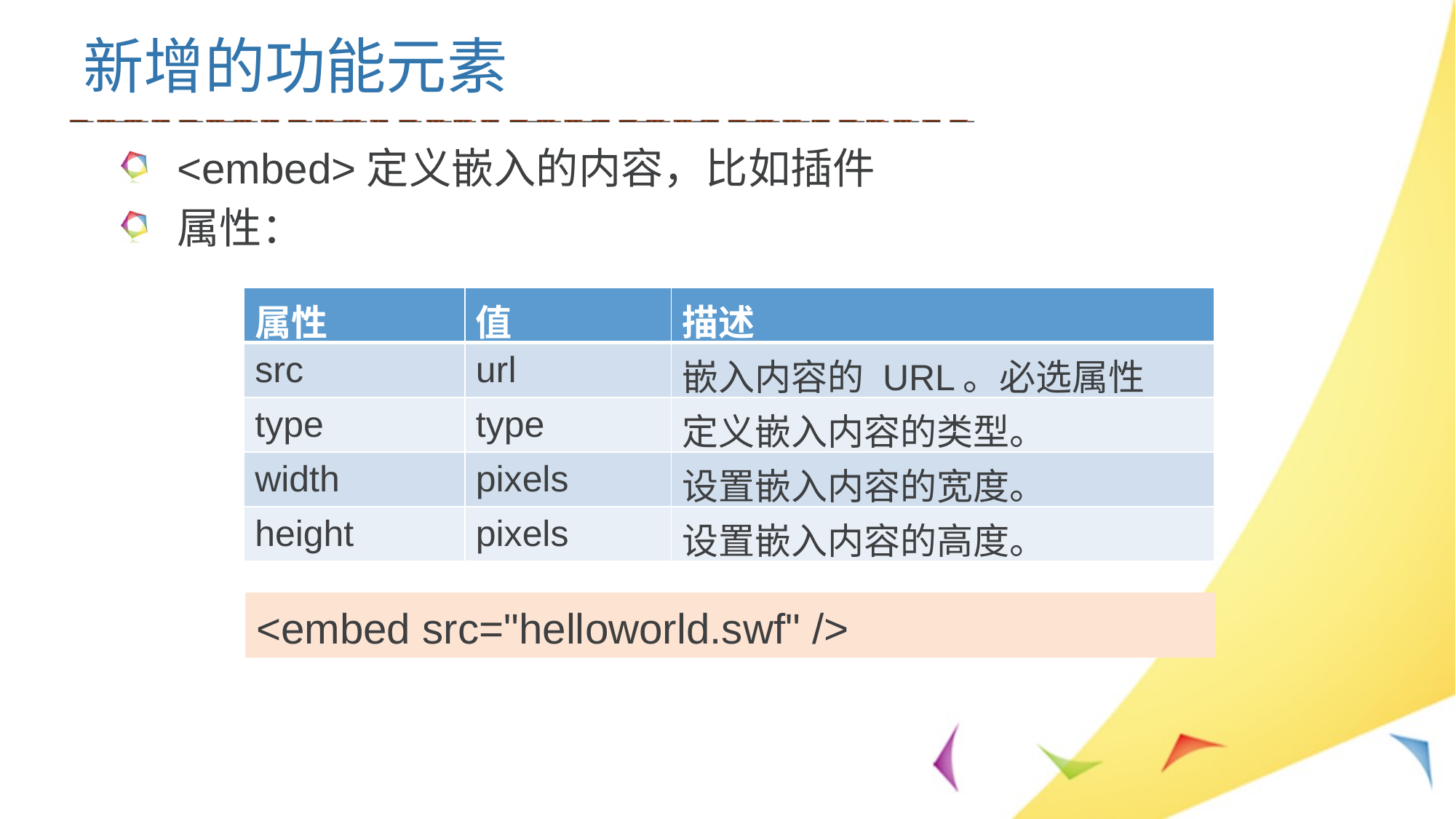

新增的功能元素
<embed>定义嵌入的内容，比如插件
属性：
| 属性 | 值 | 描述 |
| --- | --- | --- |
| src | url | 嵌入内容的 URL。必选属性 |
| type | type | 定义嵌入内容的类型。 |
| width | pixels | 设置嵌入内容的宽度。 |
| height | pixels | 设置嵌入内容的高度。 |
<embed src="helloworld.swf" />